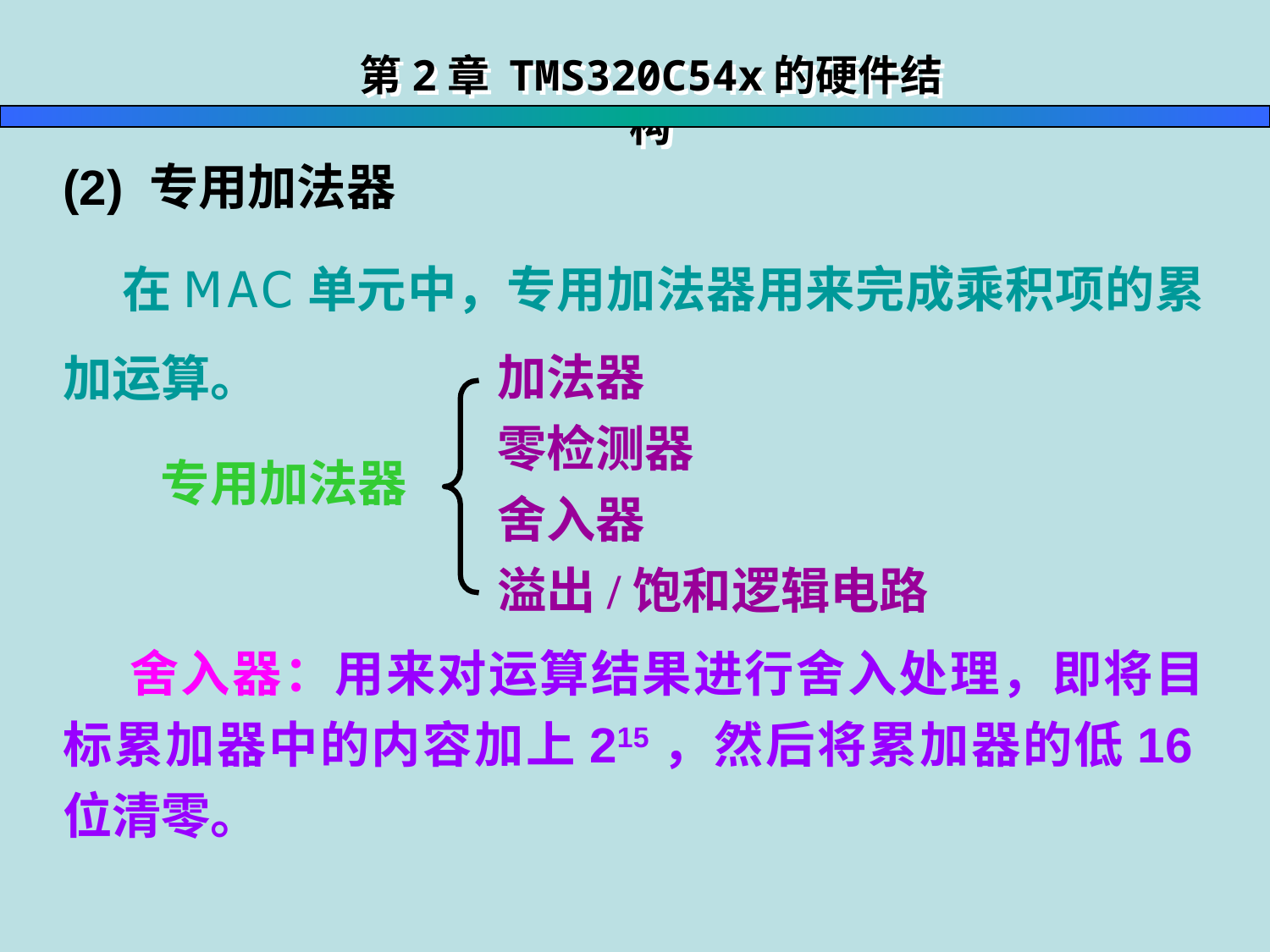

第2章 TMS320C54x的硬件结构

(2) 专用加法器
    在MAC单元中，专用加法器用来完成乘积项的累加运算。
加法器
零检测器
舍入器
溢出/饱和逻辑电路

  专用加法器
    舍入器：用来对运算结果进行舍入处理，即将目标累加器中的内容加上215，然后将累加器的低16位清零。
63